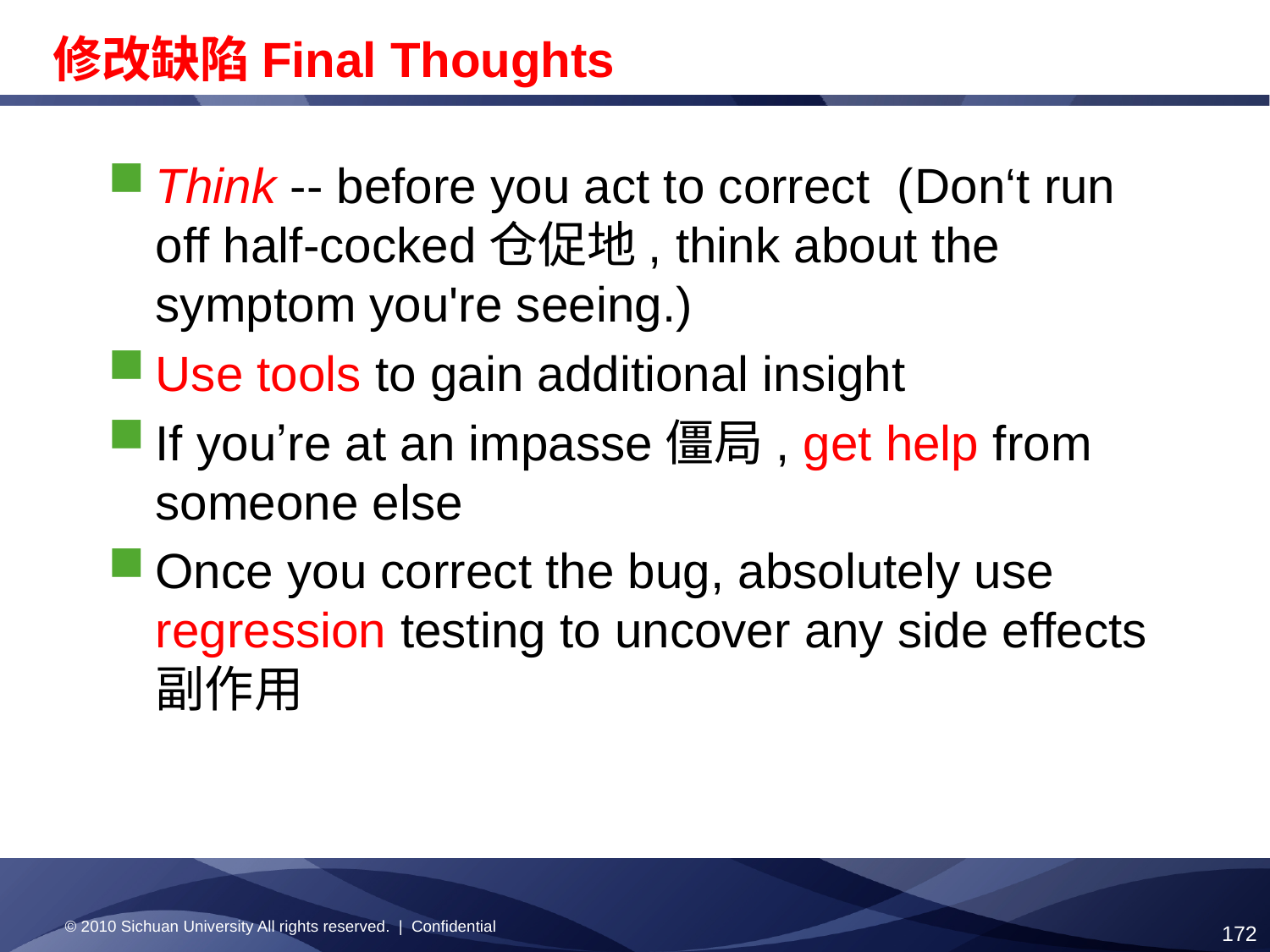

# 修改缺陷Final Thoughts
Think -- before you act to correct  (Don‘t run off half-cocked仓促地, think about the symptom you're seeing.)
Use tools to gain additional insight
If you’re at an impasse僵局, get help from someone else
Once you correct the bug, absolutely use regression testing to uncover any side effects副作用
© 2010 Sichuan University All rights reserved.  |  Confidential
172